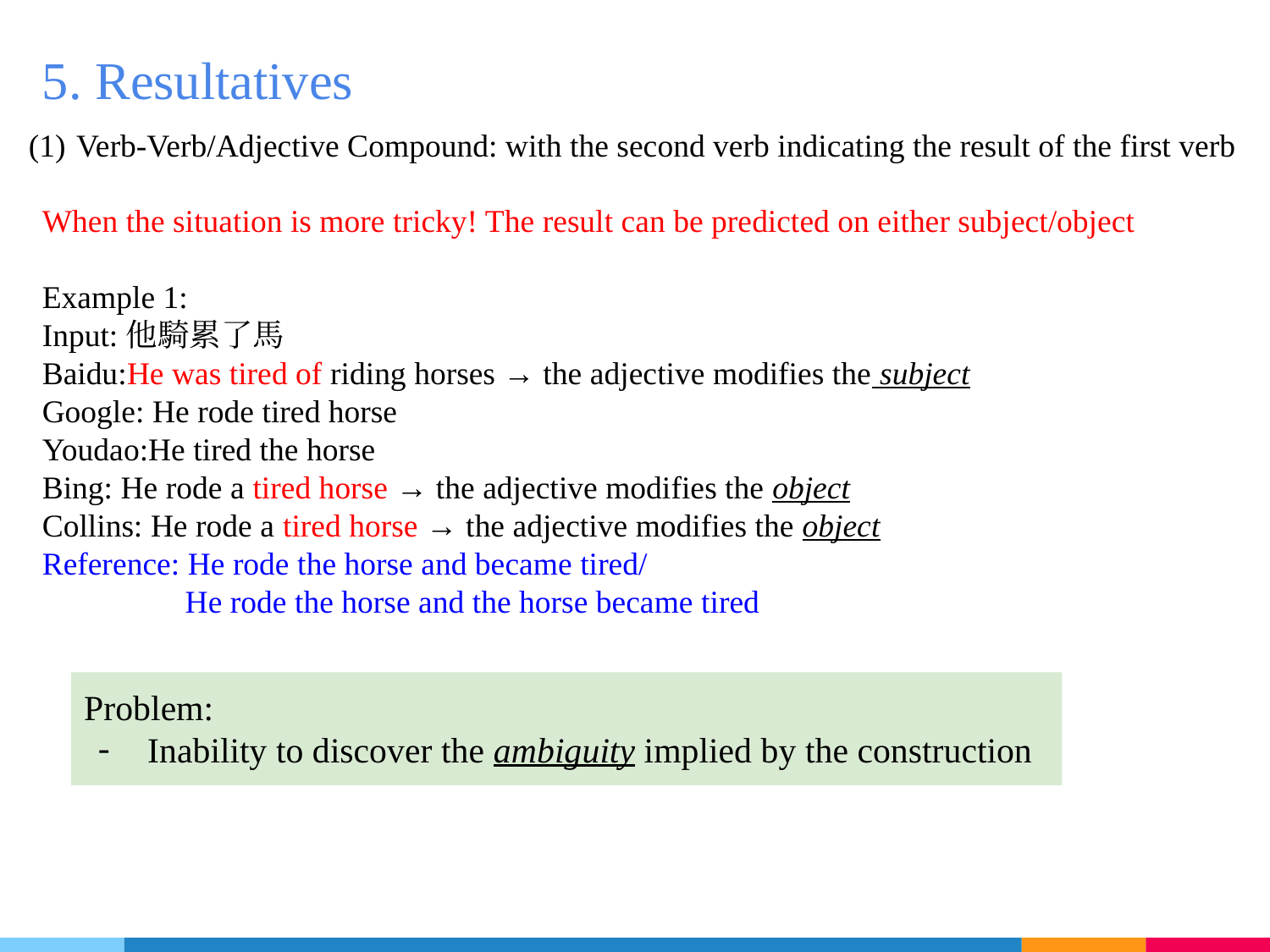

5. Resultatives
Verb-Verb/Adjective Compound: with the second verb indicating the result of the first verb
When the situation is more tricky! The result can be predicted on either subject/object

Example 1:
Input:他騎累了馬
Baidu:He was tired of riding horses → the adjective modifies the subject
Google: He rode tired horse
Youdao:He tired the horse
Bing: He rode a tired horse → the adjective modifies the object
Collins: He rode a tired horse → the adjective modifies the object
Reference: He rode the horse and became tired/
  He rode the horse and the horse became tired
Problem:
Inability to discover the ambiguity implied by the construction